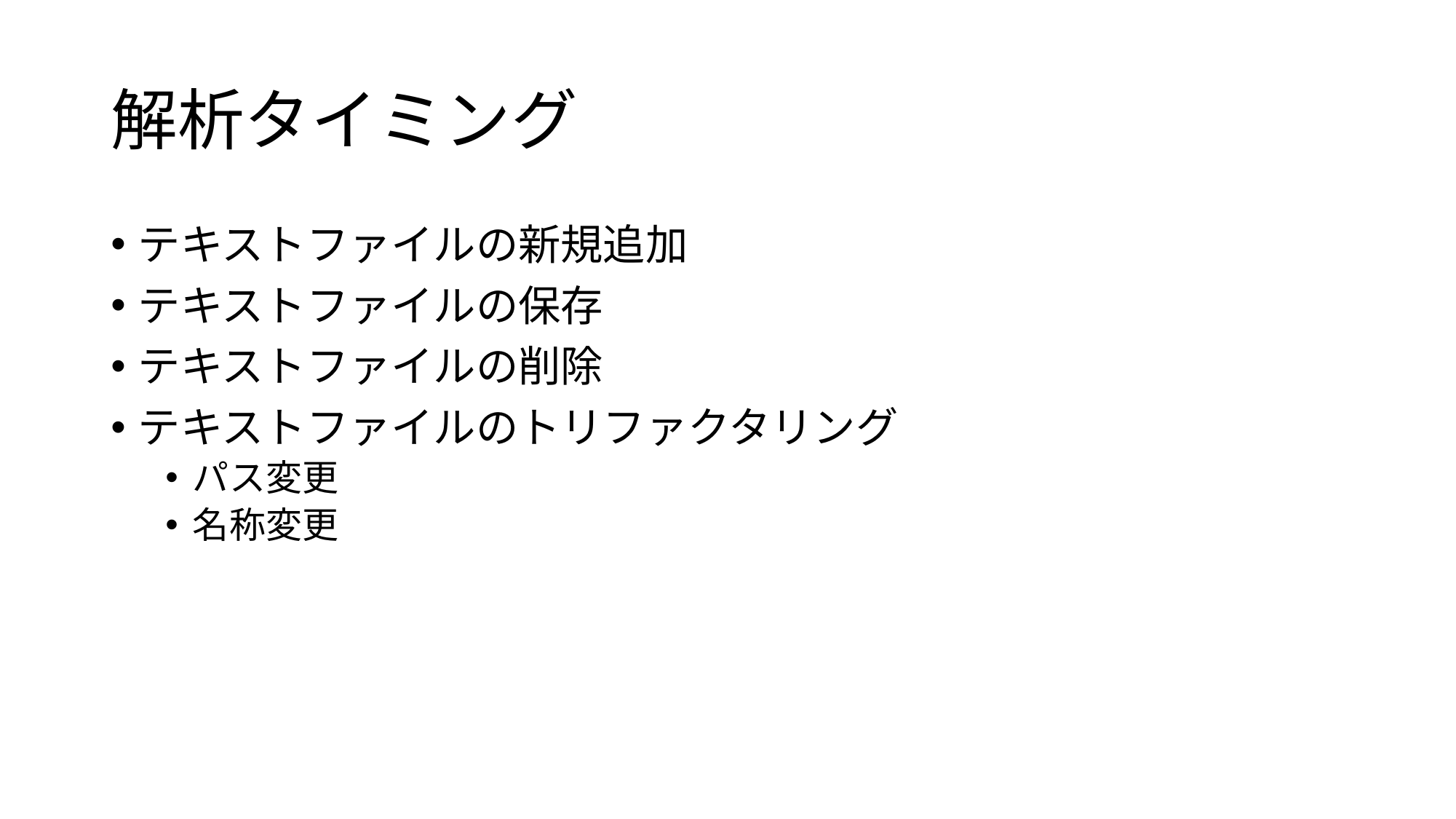

# 解析タイミング
テキストファイルの新規追加
テキストファイルの保存
テキストファイルの削除
テキストファイルのトリファクタリング
パス変更
名称変更